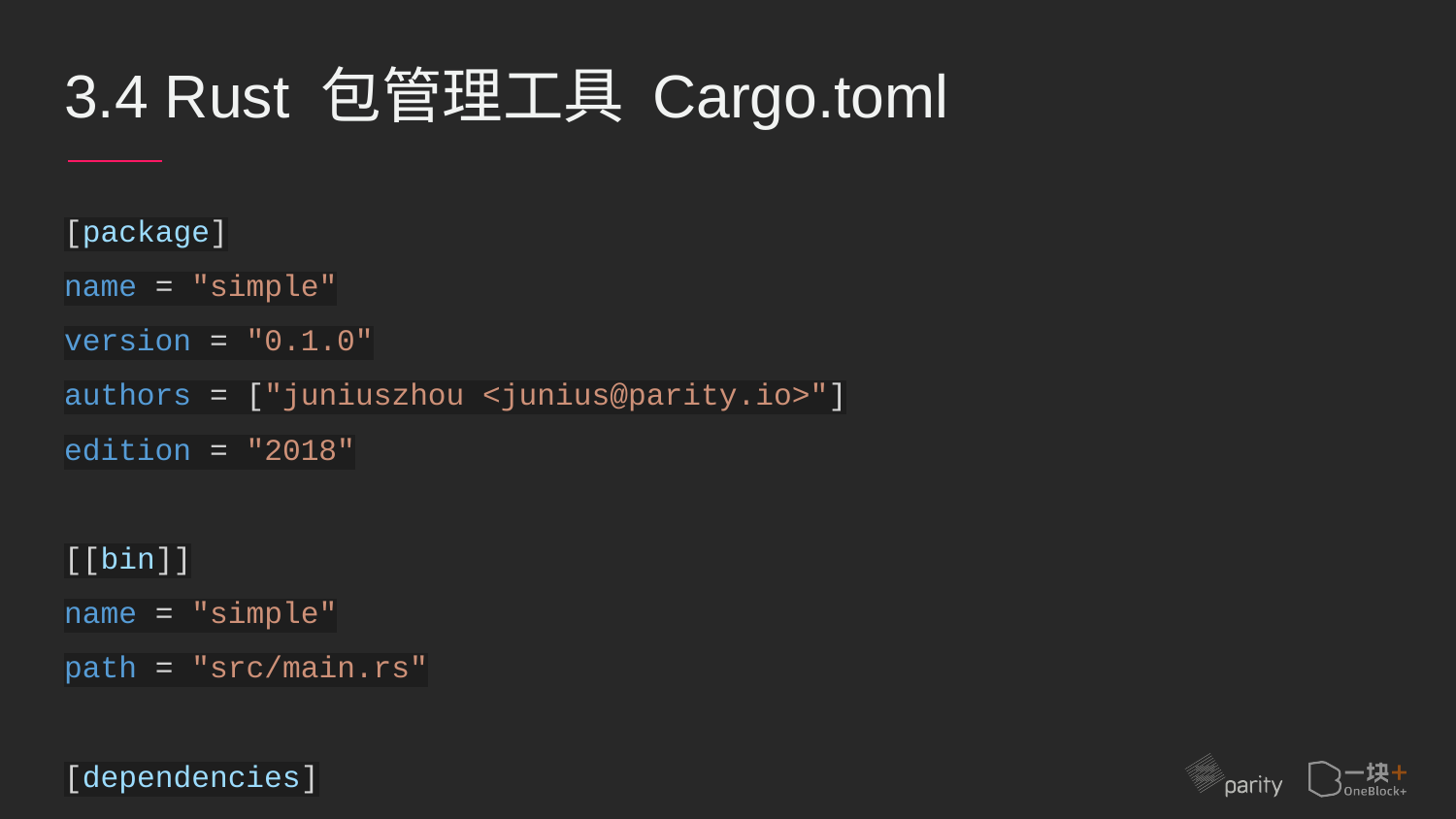

3.4 Rust 包管理工具 Cargo.toml

[package]
name = "simple"
version = "0.1.0"
authors = ["juniuszhou <junius@parity.io>"]
edition = "2018"

[[bin]]
name = "simple"
path = "src/main.rs"

[dependencies]